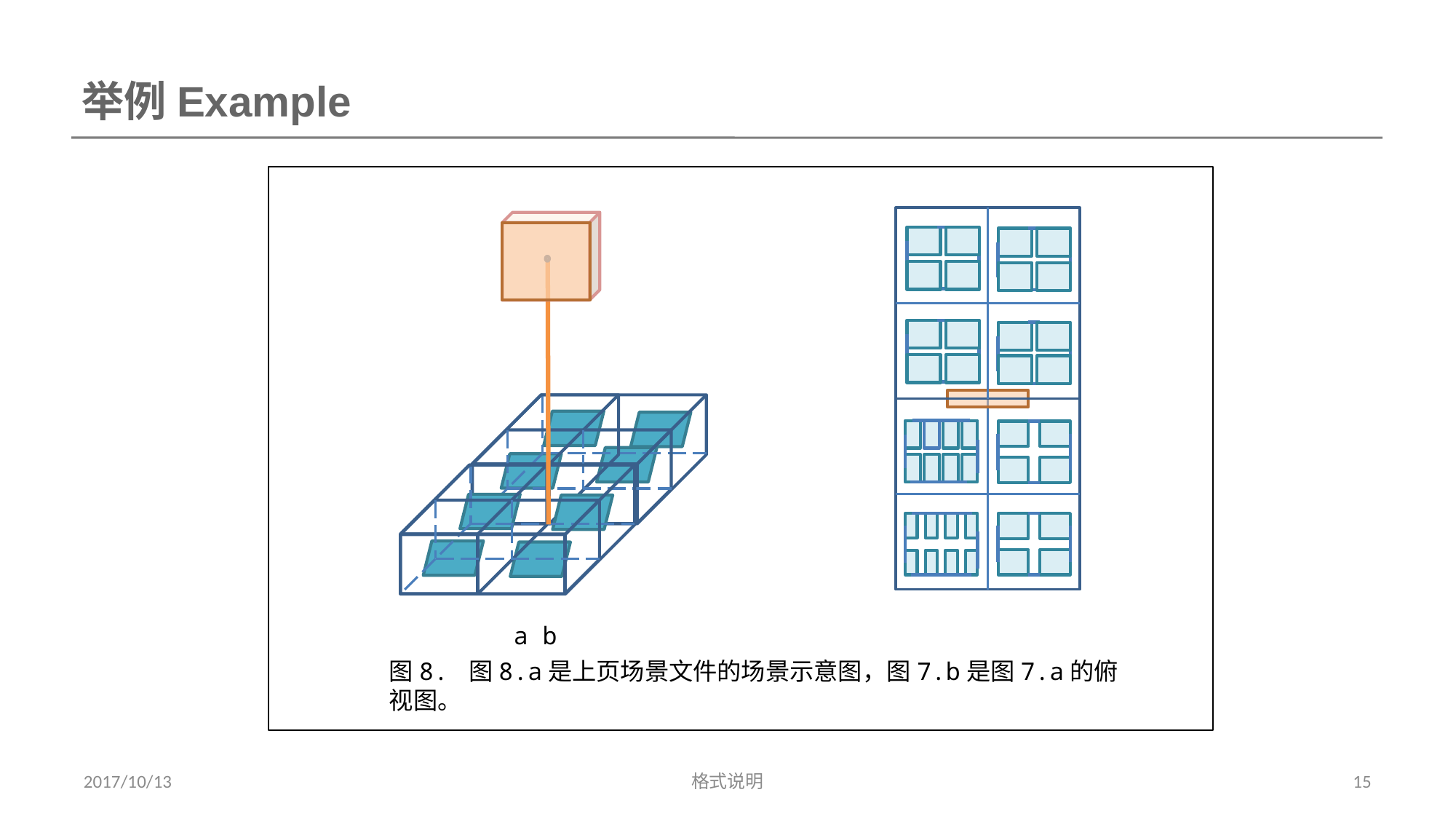

举例Example

a b
图8. 图8.a是上页场景文件的场景示意图，图7.b是图7.a的俯视图。
2017/10/13
格式说明
15